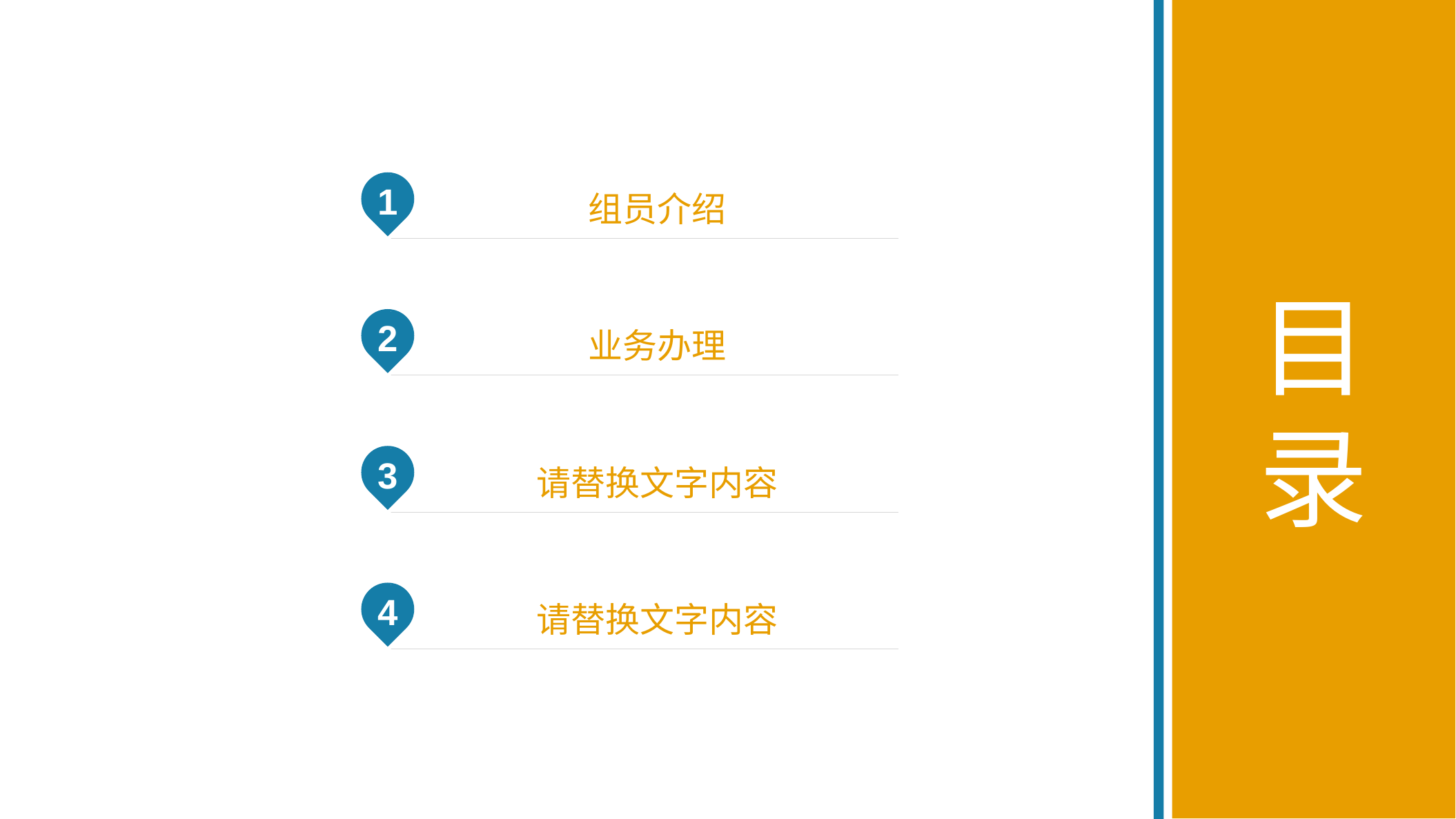

目
录
1
组员介绍
2
业务办理
3
请替换文字内容
4
请替换文字内容